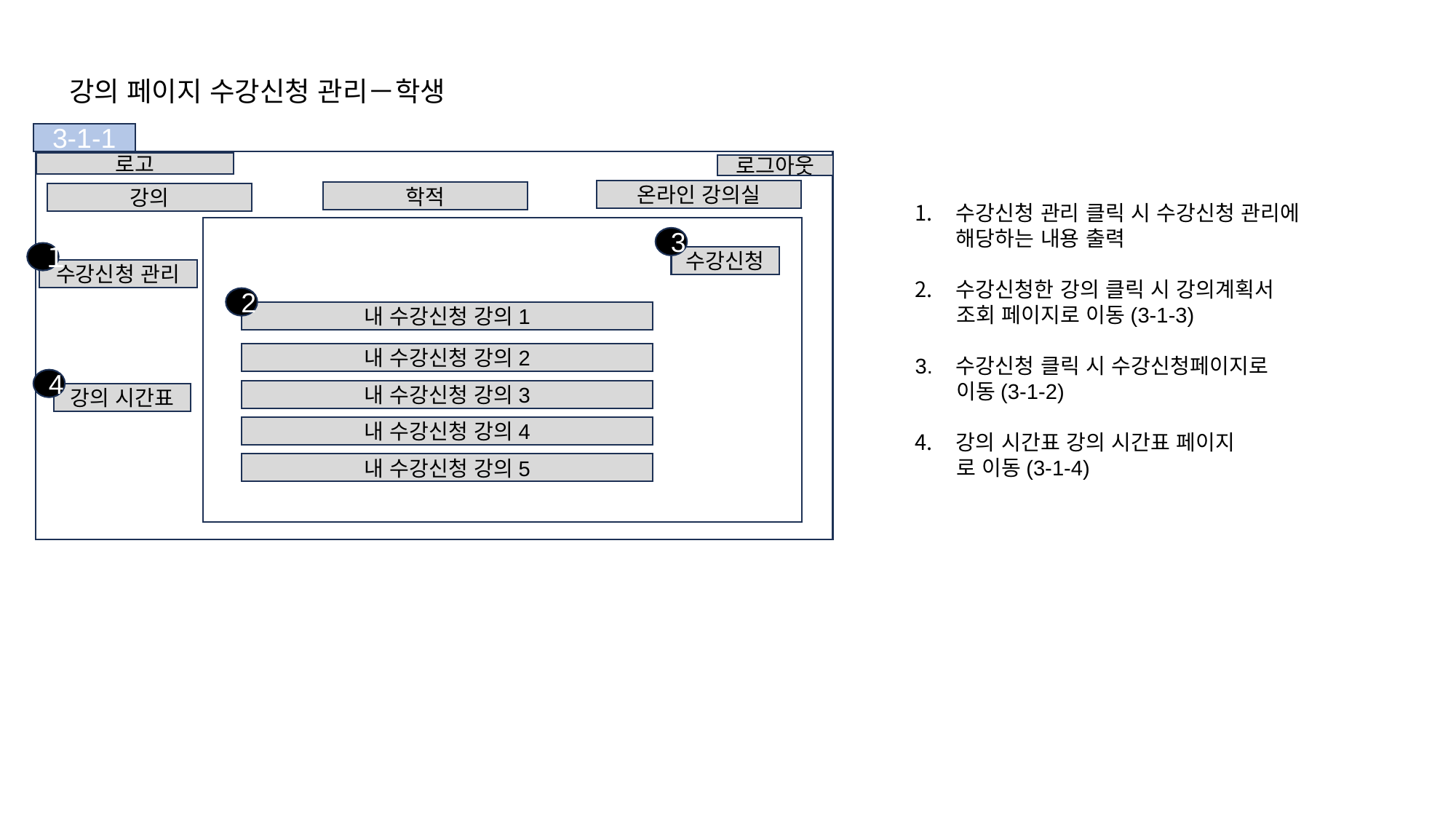

강의 페이지 수강신청 관리－학생
3-1-1

로고
로그아웃
온라인 강의실
학적
강의
수강신청 관리 클릭 시 수강신청 관리에 해당하는 내용 출력

수강신청한 강의 클릭 시 강의계획서
      조회 페이지로 이동(3-1-3)

3.   수강신청 클릭 시 수강신청페이지로
      이동(3-1-2)

강의 시간표 강의 시간표 페이지
      로 이동(3-1-4)

3
１
수강신청
수강신청 관리
2
내 수강신청 강의1
내 수강신청 강의2
4
내 수강신청 강의3
강의 시간표
내 수강신청 강의4
내 수강신청 강의5